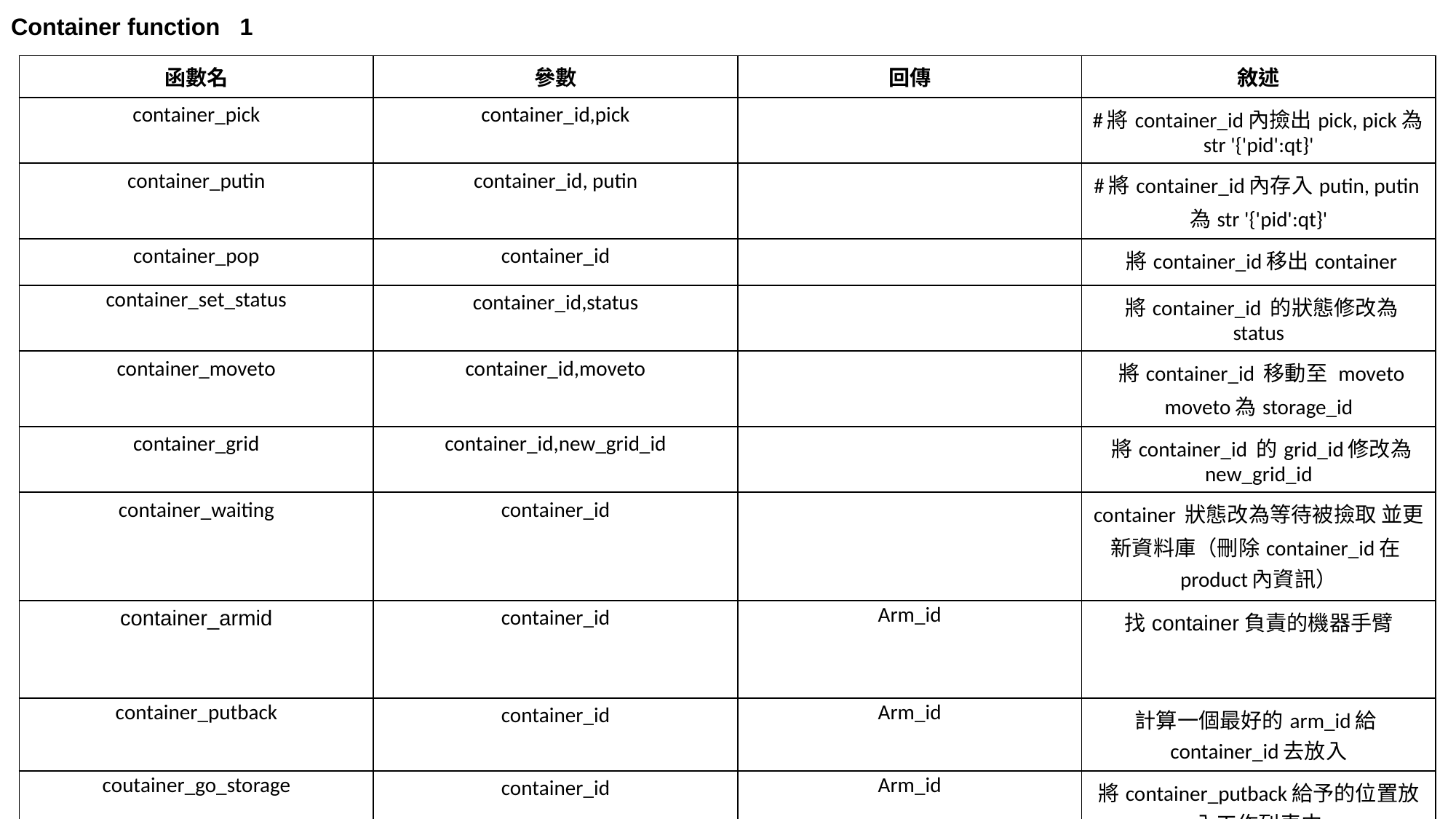

# Container function   1
| 函數名 | 參數 | 回傳 | 敘述 |
| --- | --- | --- | --- |
| ﻿container\_pick | ﻿container\_id,pick |  | ﻿#將container\_id內撿出pick, pick為str '{'pid':qt}' |
| ﻿container\_putin | ﻿container\_id, putin |  | ﻿#將container\_id內存入putin, putin為str '{'pid':qt}' |
| ﻿container\_pop | ﻿container\_id |  | ﻿將container\_id移出container |
| container\_set\_status | ﻿container\_id,status |  | ﻿將container\_id 的狀態修改為 status |
| ﻿container\_moveto | ﻿container\_id,moveto |  | ﻿將container\_id 移動至 moveto moveto為storage\_id |
| ﻿container\_grid | ﻿container\_id,new\_grid\_id |  | ﻿將container\_id 的grid\_id修改為 new\_grid\_id |
| ﻿container\_waiting | ﻿container\_id |  | ﻿container 狀態改為等待被撿取 並更新資料庫（刪除container\_id在product內資訊） |
| ﻿container\_armid | ﻿container\_id | Arm\_id | 找container負責的機器手臂 |
| container\_putback | ﻿container\_id | Arm\_id | 計算一個最好的arm\_id給container\_id去放入 |
| coutainer\_go\_storage | ﻿container\_id | Arm\_id | 將container\_putback給予的位置放入工作列表中 |